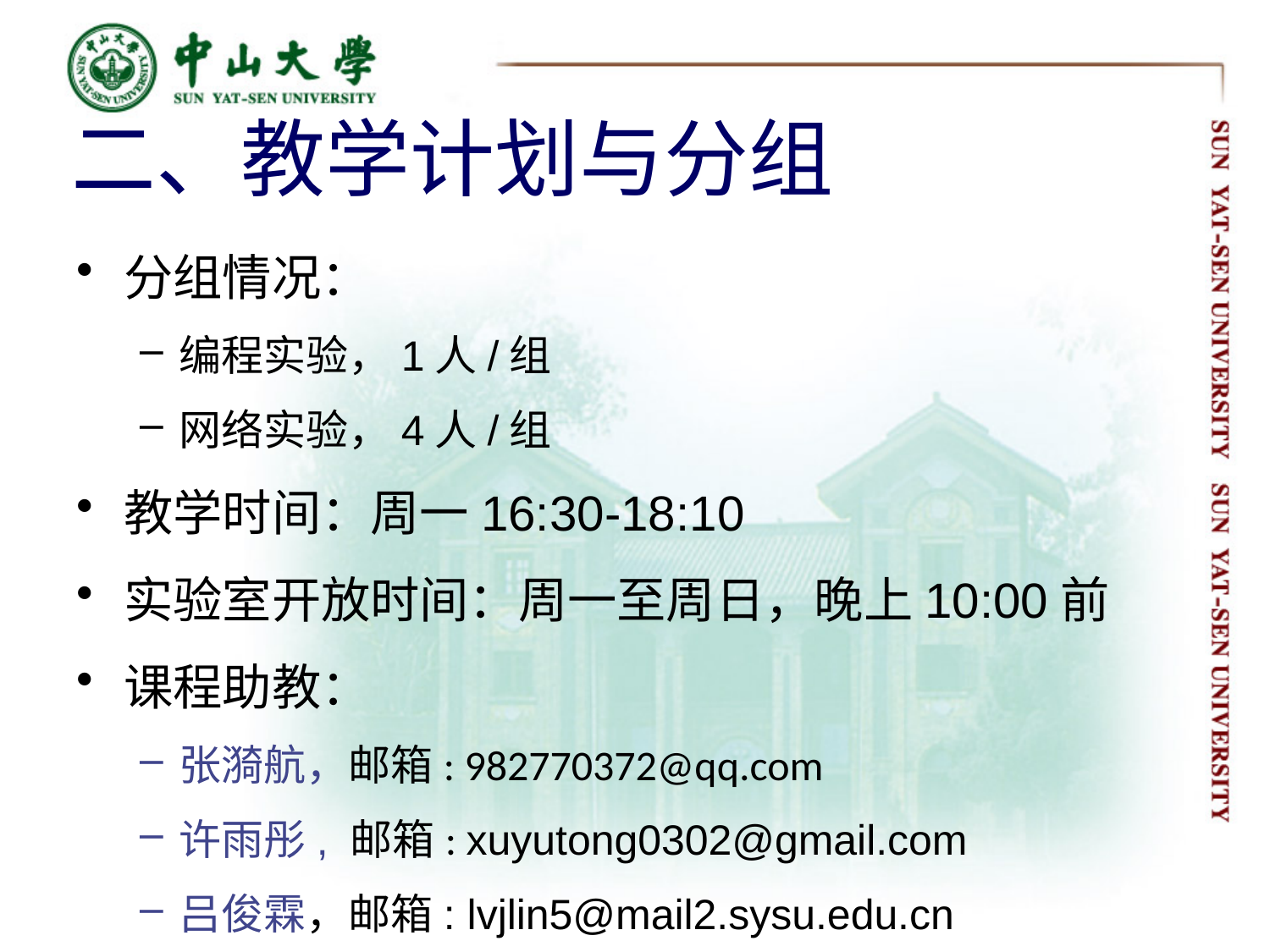

# 二、教学计划与分组
分组情况：
编程实验，1人/组
网络实验，4人/组
教学时间：周一16:30-18:10
实验室开放时间：周一至周日，晚上10:00前
课程助教：
张漪航，邮箱: 982770372@qq.com
许雨彤, 邮箱: xuyutong0302@gmail.com
吕俊霖，邮箱: lvjlin5@mail2.sysu.edu.cn